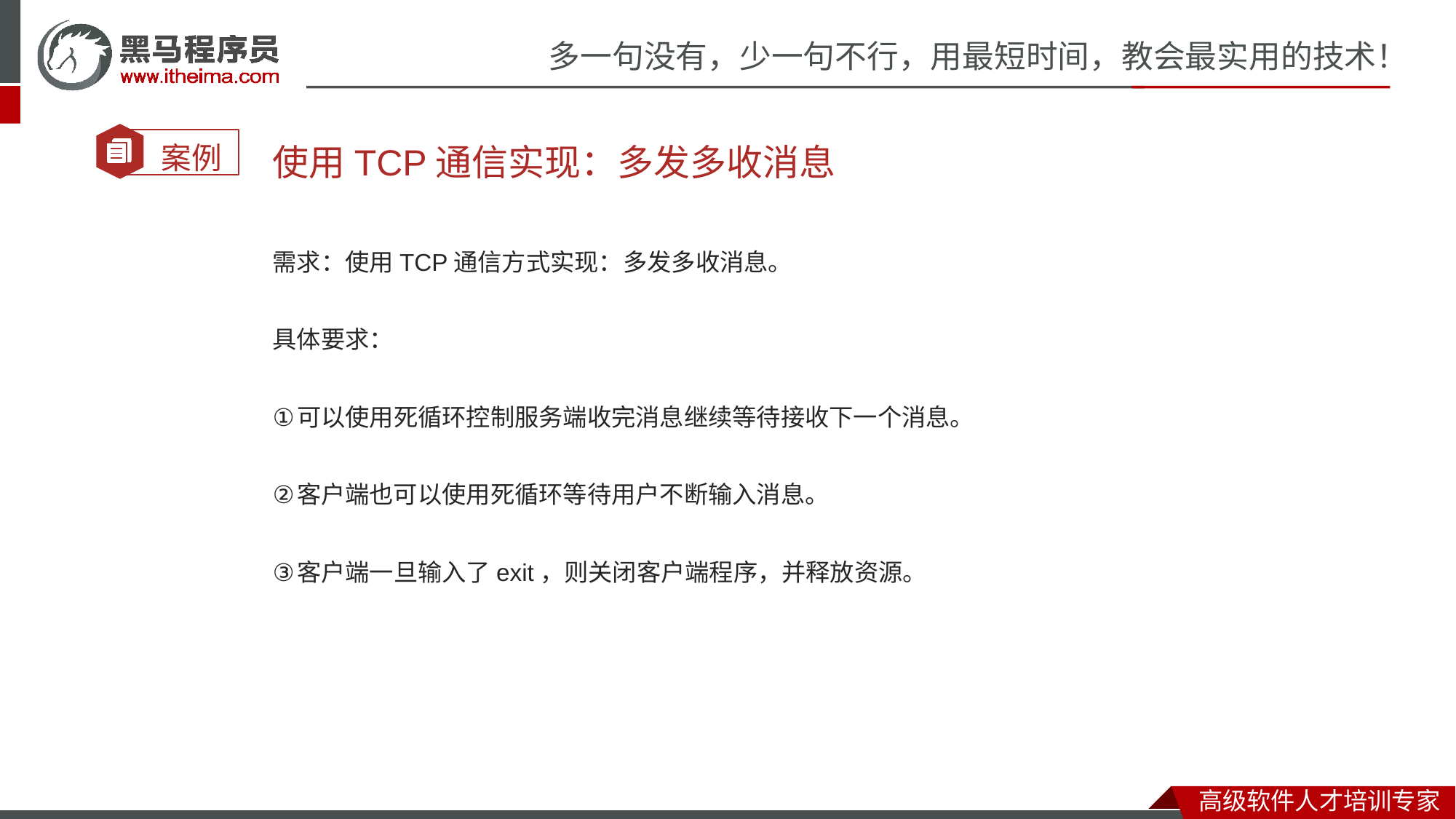

使用TCP通信实现：多发多收消息
需求：使用TCP通信方式实现：多发多收消息。
具体要求：
可以使用死循环控制服务端收完消息继续等待接收下一个消息。
客户端也可以使用死循环等待用户不断输入消息。
客户端一旦输入了exit，则关闭客户端程序，并释放资源。